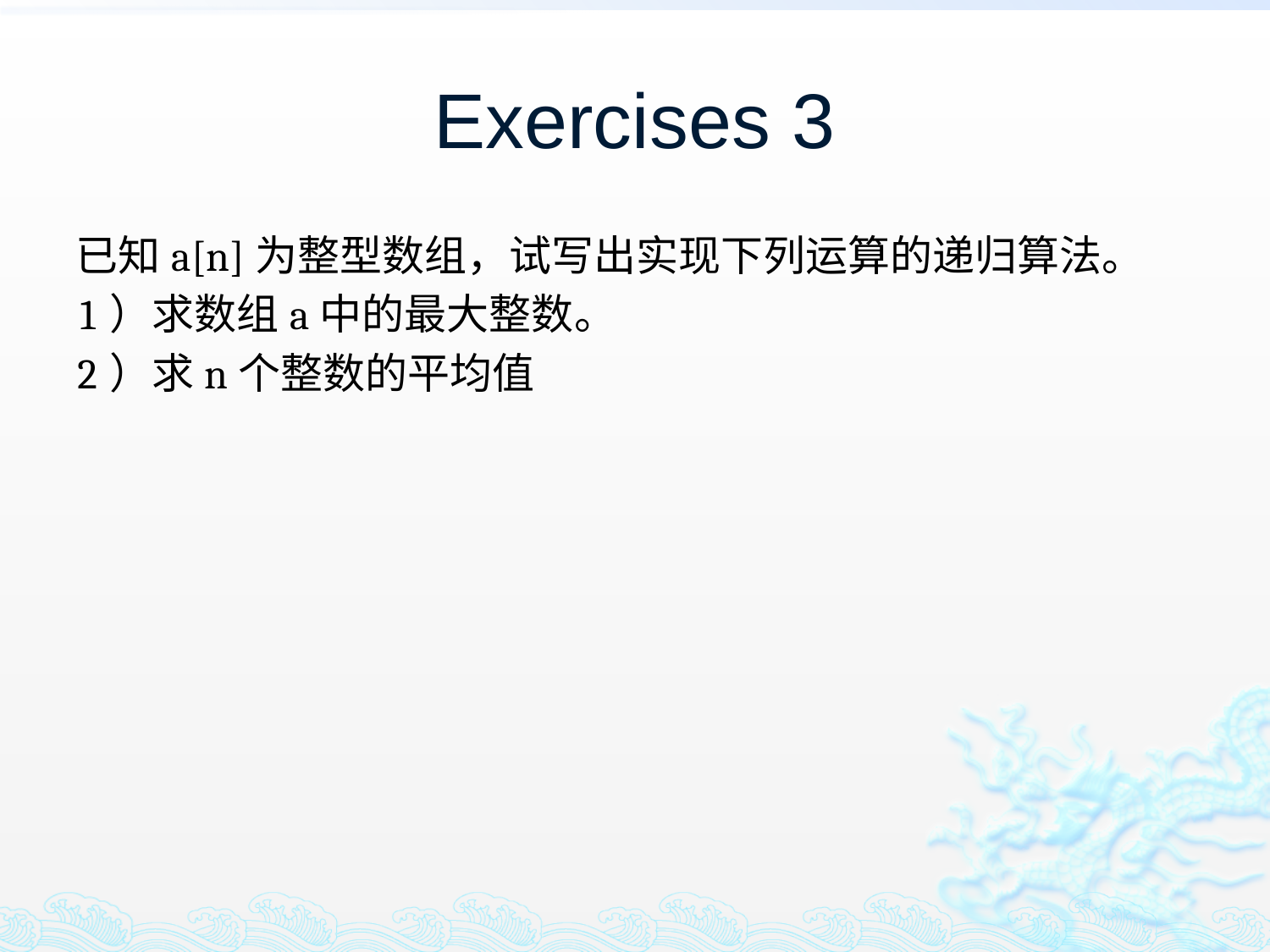

# Exercises 3
已知a[n]为整型数组，试写出实现下列运算的递归算法。
1）求数组a中的最大整数。
2）求n个整数的平均值